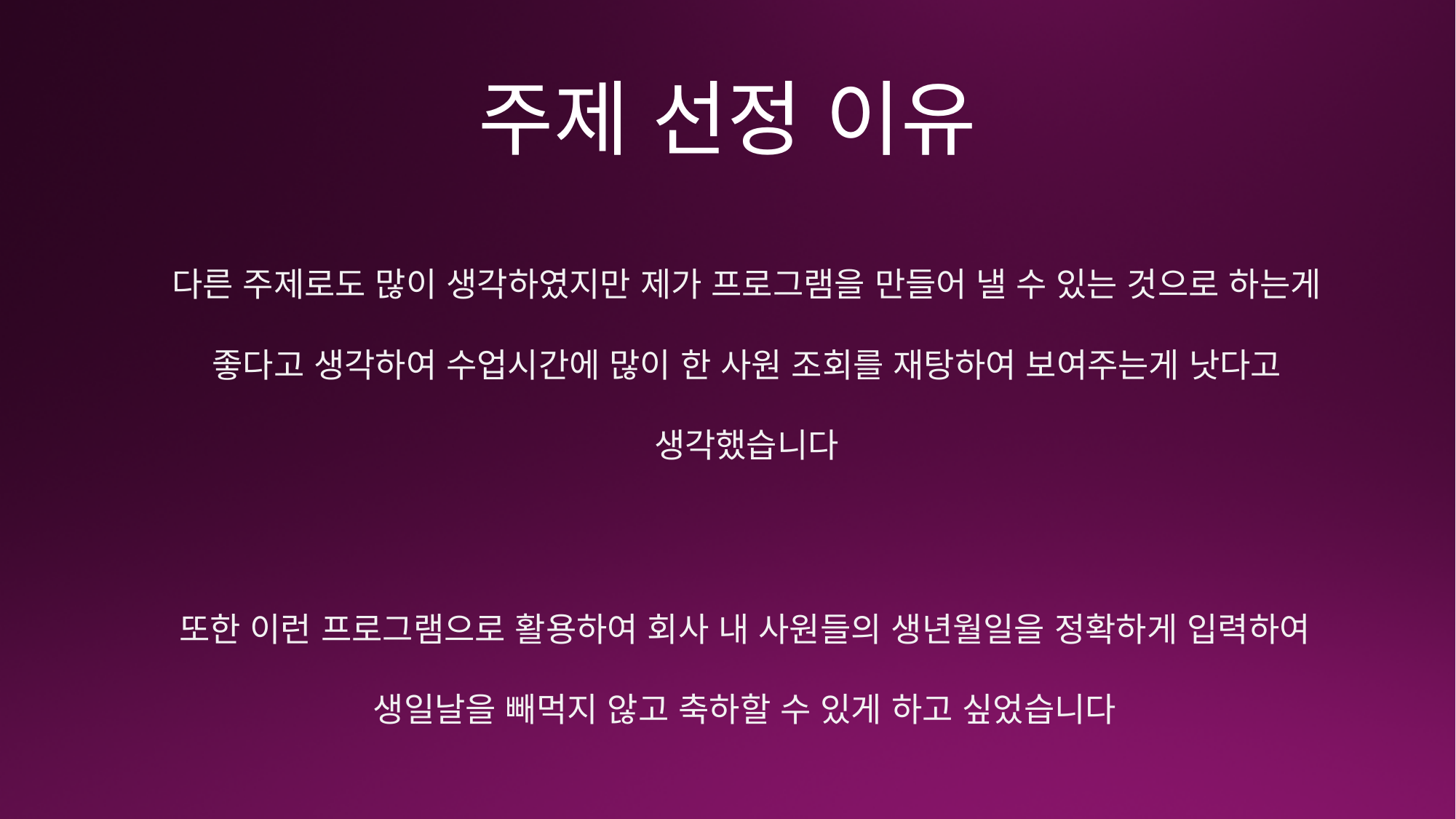

# 주제 선정 이유
다른 주제로도 많이 생각하였지만 제가 프로그램을 만들어 낼 수 있는 것으로 하는게 좋다고 생각하여 수업시간에 많이 한 사원 조회를 재탕하여 보여주는게 낫다고 생각했습니다

또한 이런 프로그램으로 활용하여 회사 내 사원들의 생년월일을 정확하게 입력하여 생일날을 빼먹지 않고 축하할 수 있게 하고 싶었습니다